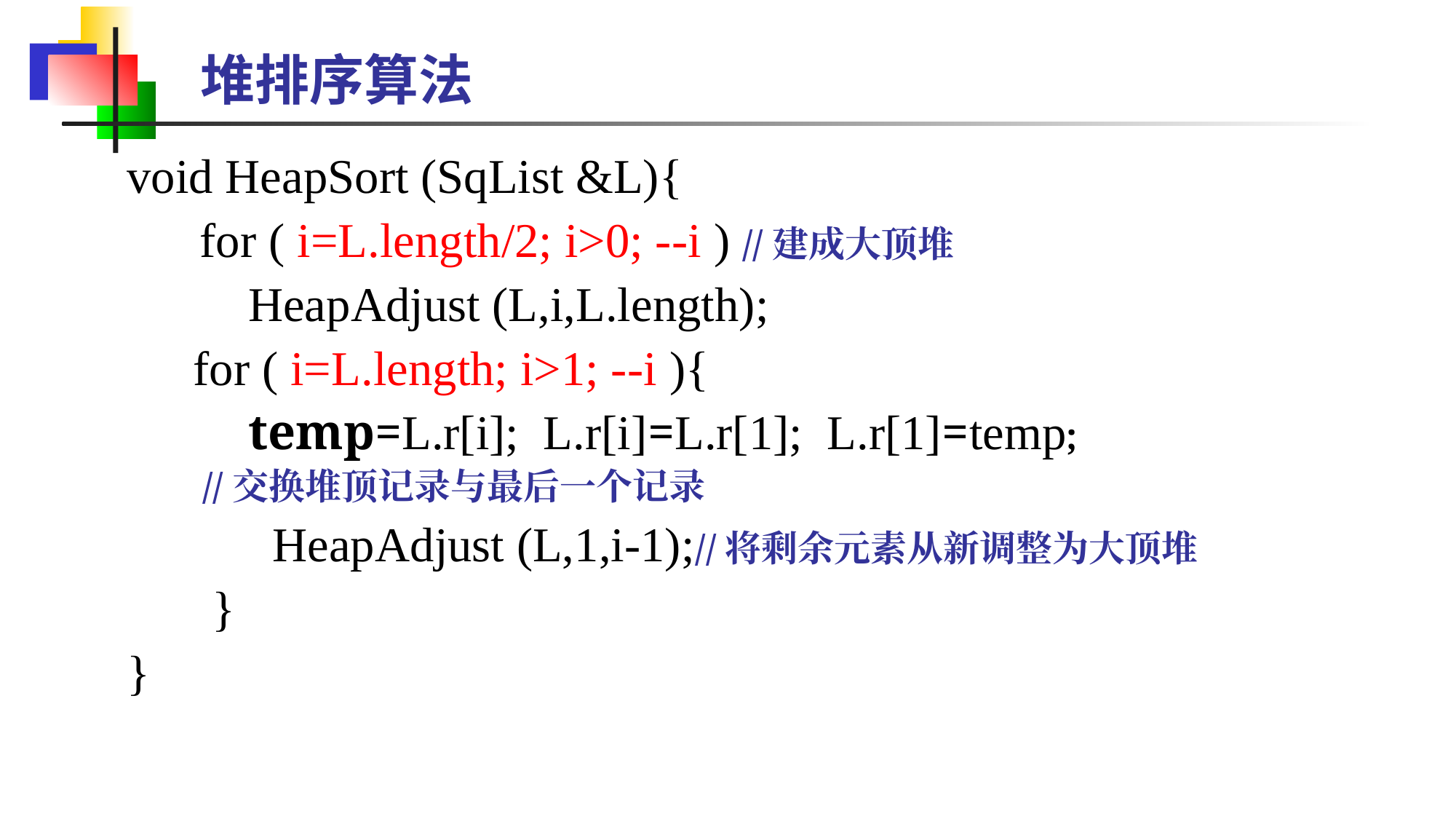

堆排序算法
void HeapSort (SqList &L){
      for ( i=L.length/2; i>0; --i ) //建成大顶堆
	 HeapAdjust (L,i,L.length);
      for ( i=L.length; i>1; --i ){
 	 temp=L.r[i];  L.r[i]=L.r[1];  L.r[1]=temp;
        //交换堆顶记录与最后一个记录
	   HeapAdjust (L,1,i-1);//将剩余元素从新调整为大顶堆
       }
}